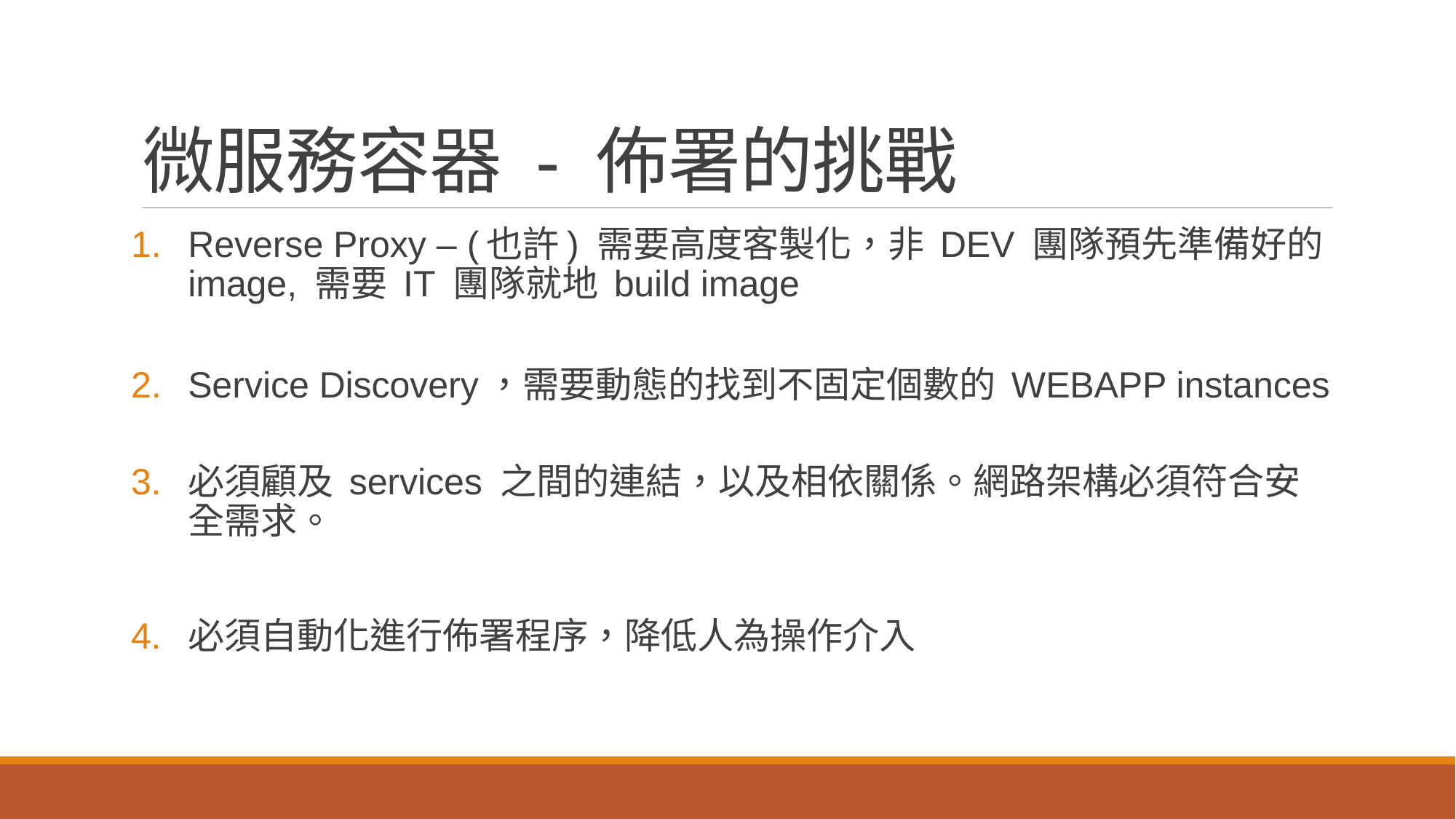

# 微服務容器 - 佈署的挑戰
Reverse Proxy – (也許) 需要高度客製化，非 DEV 團隊預先準備好的 image, 需要 IT 團隊就地 build image
Service Discovery，需要動態的找到不固定個數的 WEBAPP instances
必須顧及 services 之間的連結，以及相依關係。網路架構必須符合安全需求。

必須自動化進行佈署程序，降低人為操作介入